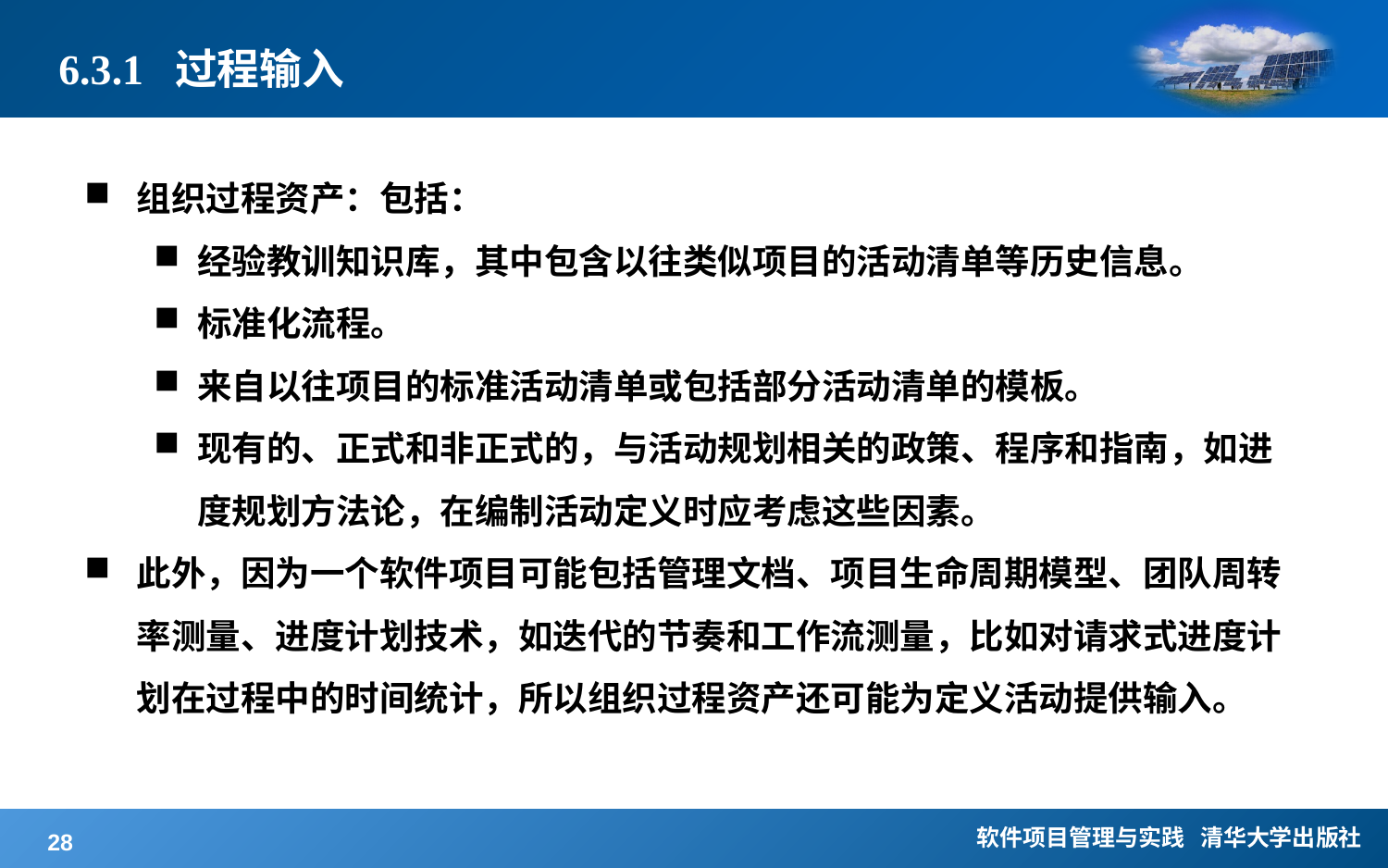

# 6.3.1  过程输入
组织过程资产：包括：
经验教训知识库，其中包含以往类似项目的活动清单等历史信息。
标准化流程。
来自以往项目的标准活动清单或包括部分活动清单的模板。
现有的、正式和非正式的，与活动规划相关的政策、程序和指南，如进度规划方法论，在编制活动定义时应考虑这些因素。
此外，因为一个软件项目可能包括管理文档、项目生命周期模型、团队周转率测量、进度计划技术，如迭代的节奏和工作流测量，比如对请求式进度计划在过程中的时间统计，所以组织过程资产还可能为定义活动提供输入。